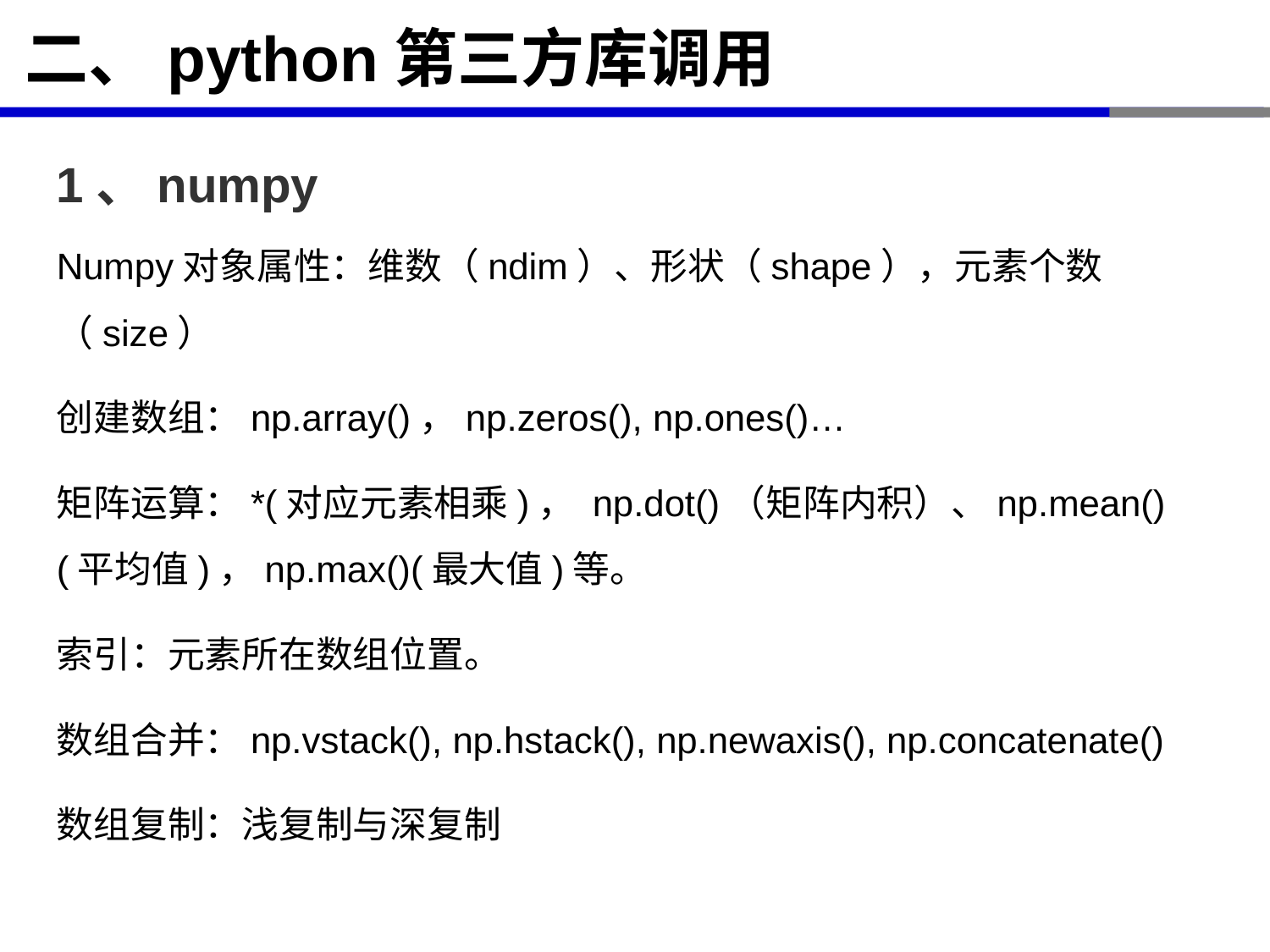

# 二、python第三方库调用
1、numpy
Numpy对象属性：维数（ndim）、形状（shape），元素个数（size）
创建数组：np.array()，np.zeros(), np.ones()…
矩阵运算：*(对应元素相乘)， np.dot()（矩阵内积）、np.mean()(平均值)，np.max()(最大值)等。
索引：元素所在数组位置。
数组合并：np.vstack(), np.hstack(), np.newaxis(), np.concatenate()
数组复制：浅复制与深复制